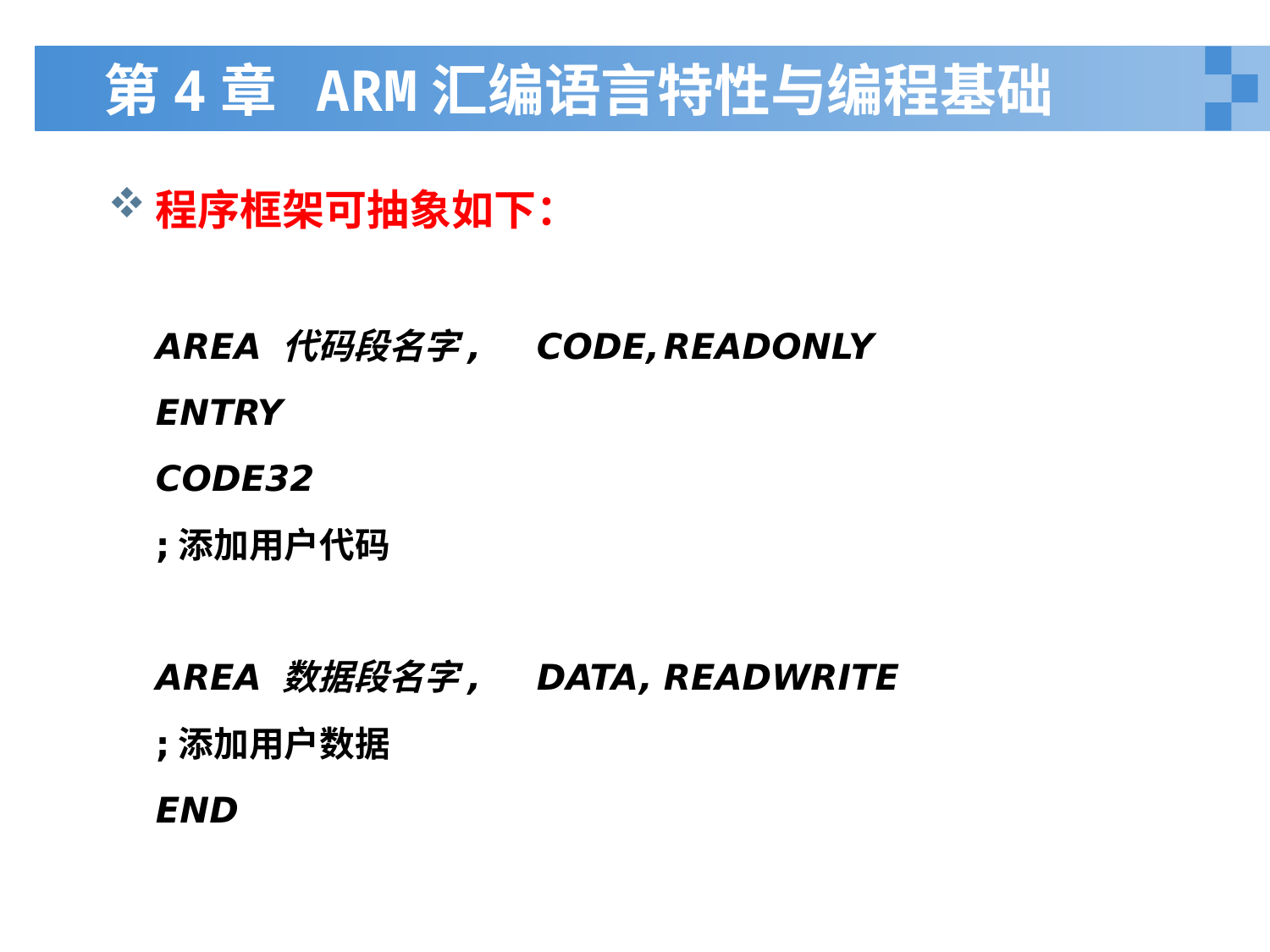

# 第4章  ARM汇编语言特性与编程基础
程序框架可抽象如下：

 	AREA	代码段名字,	CODE,	READONLY
	ENTRY
	CODE32
	;添加用户代码

	AREA	数据段名字,	DATA,	READWRITE
	;添加用户数据
	END